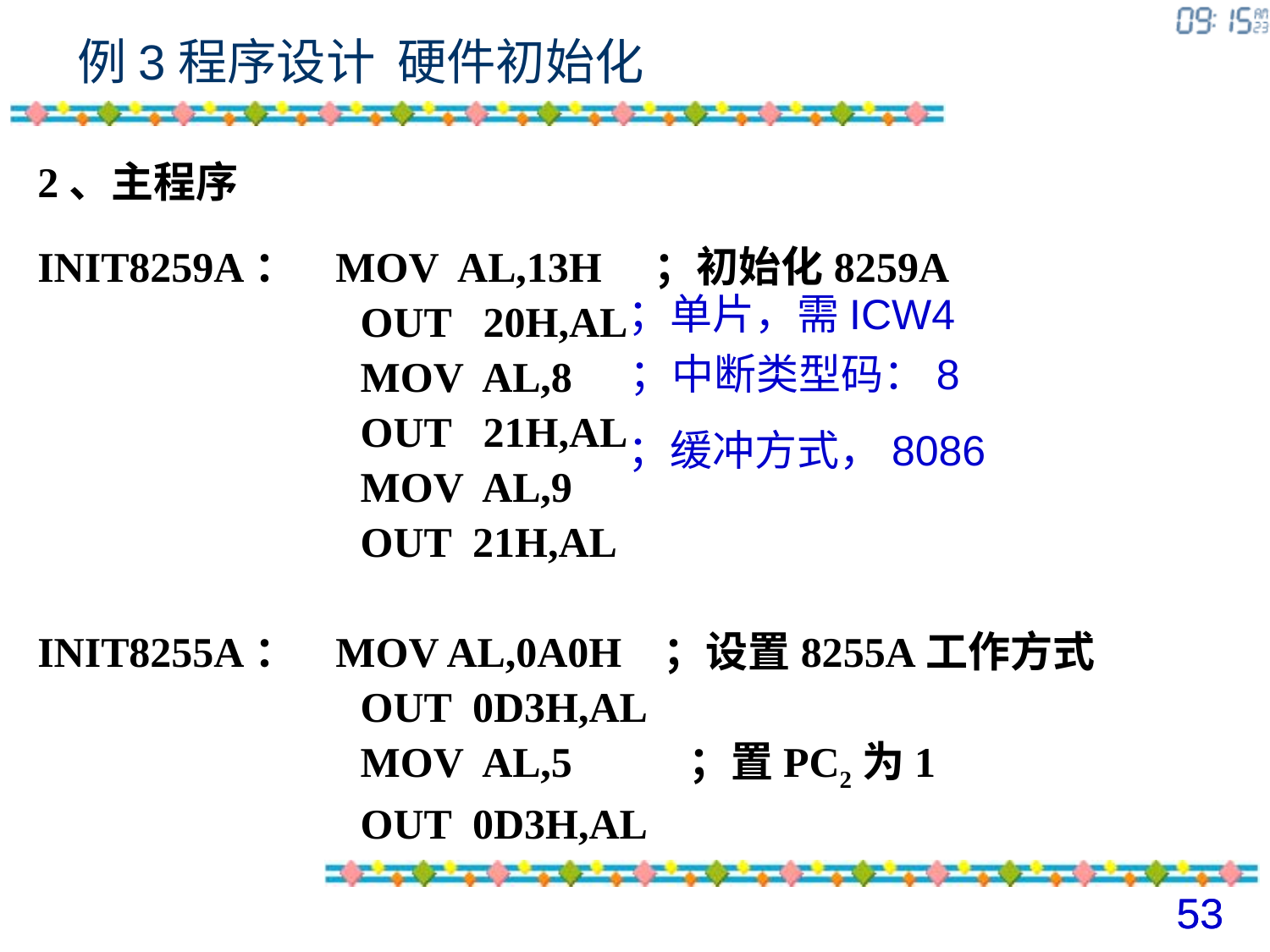

# 例3程序设计  硬件初始化
2、主程序
INIT8259A：   MOV  AL,13H    ；初始化8259A
			  OUT   20H,AL
			  MOV  AL,8
			  OUT   21H,AL
			  MOV  AL,9
			  OUT  21H,AL

INIT8255A：   MOV AL,0A0H   ；设置8255A工作方式
			  OUT  0D3H,AL
			  MOV  AL,5          ；置PC2为1
			  OUT  0D3H,AL
；单片，需ICW4
；中断类型码：8
；缓冲方式，8086